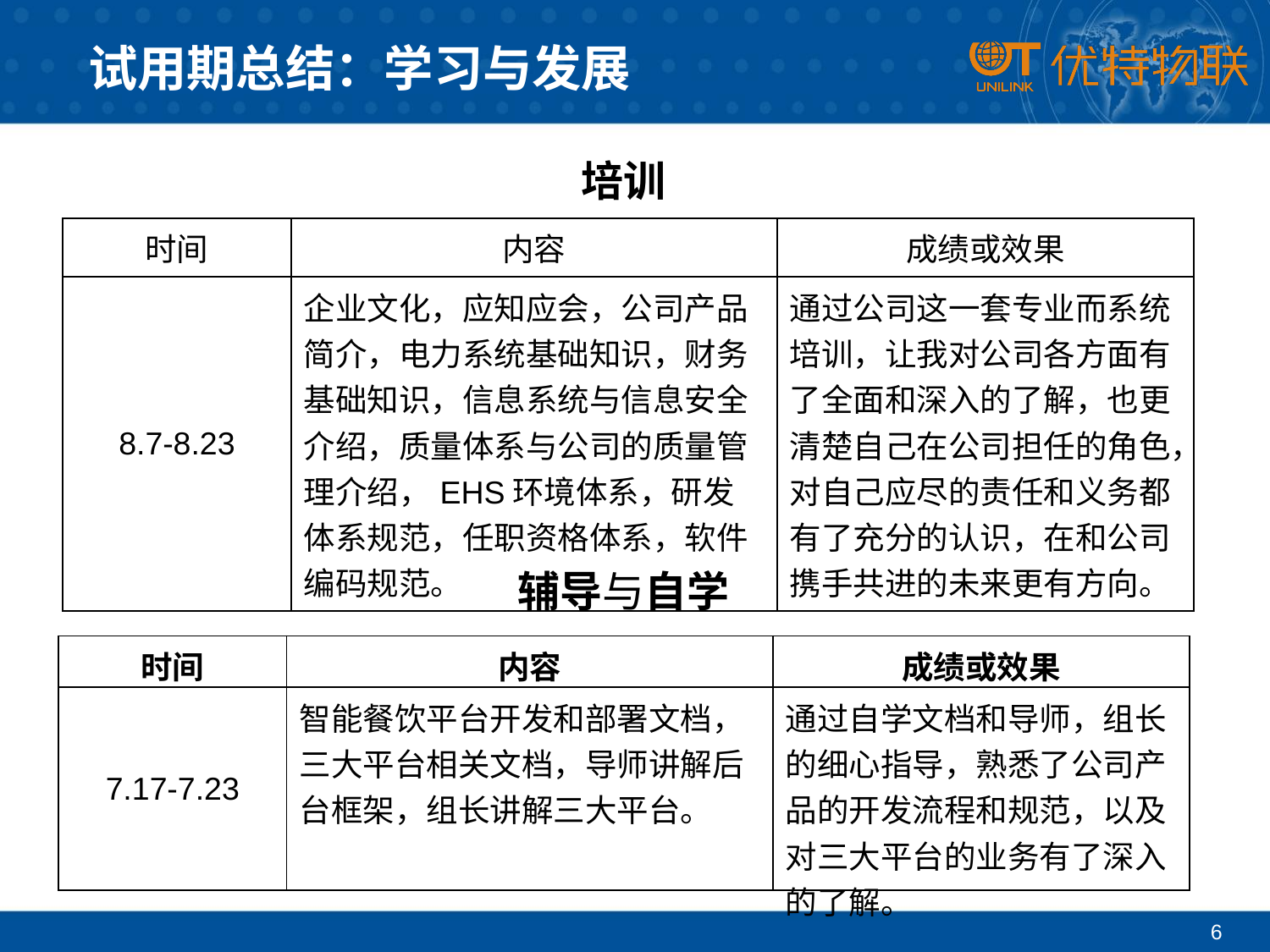

# 试用期总结：学习与发展
培训

| 时间 | 内容 | 成绩或效果 |
| --- | --- | --- |
| 8.7-8.23 | 企业文化，应知应会，公司产品简介，电力系统基础知识，财务基础知识，信息系统与信息安全介绍，质量体系与公司的质量管理介绍，EHS环境体系，研发体系规范，任职资格体系，软件编码规范。 | 通过公司这一套专业而系统培训，让我对公司各方面有了全面和深入的了解，也更清楚自己在公司担任的角色，对自己应尽的责任和义务都有了充分的认识，在和公司携手共进的未来更有方向。 |
辅导与自学
| 时间 | 内容 | 成绩或效果 |
| --- | --- | --- |
| 7.17-7.23 | 智能餐饮平台开发和部署文档，三大平台相关文档，导师讲解后台框架，组长讲解三大平台。 | 通过自学文档和导师，组长的细心指导，熟悉了公司产品的开发流程和规范，以及对三大平台的业务有了深入的了解。 |
6